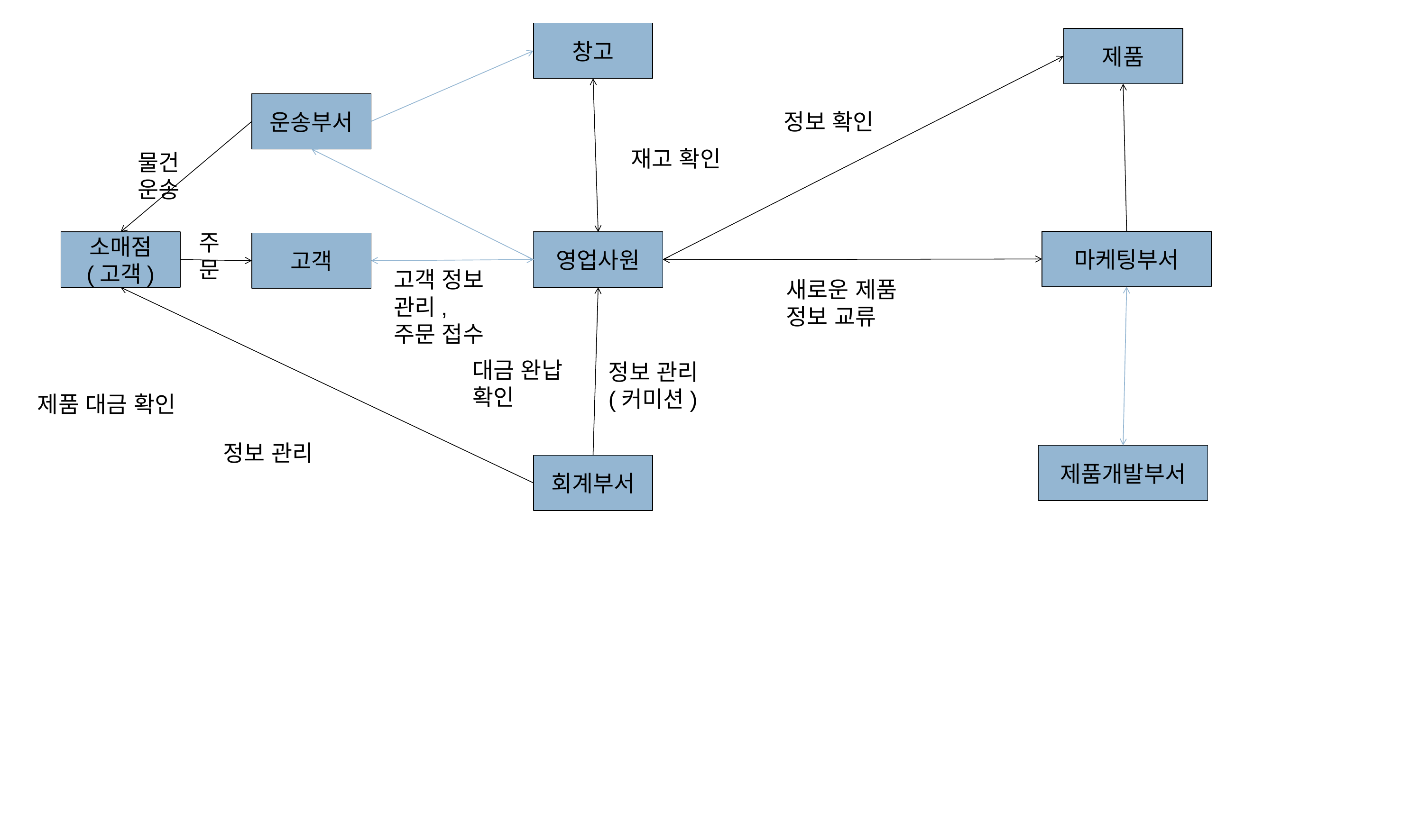

창고
제품
운송부서
정보 확인
재고 확인
물건 운송
주문
마케팅부서
소매점
(고객)
영업사원
고객
고객 정보 관리,
주문 접수
새로운 제품 정보 교류
대금 완납 확인
정보 관리
(커미션)
제품 대금 확인
정보 관리
제품개발부서
회계부서